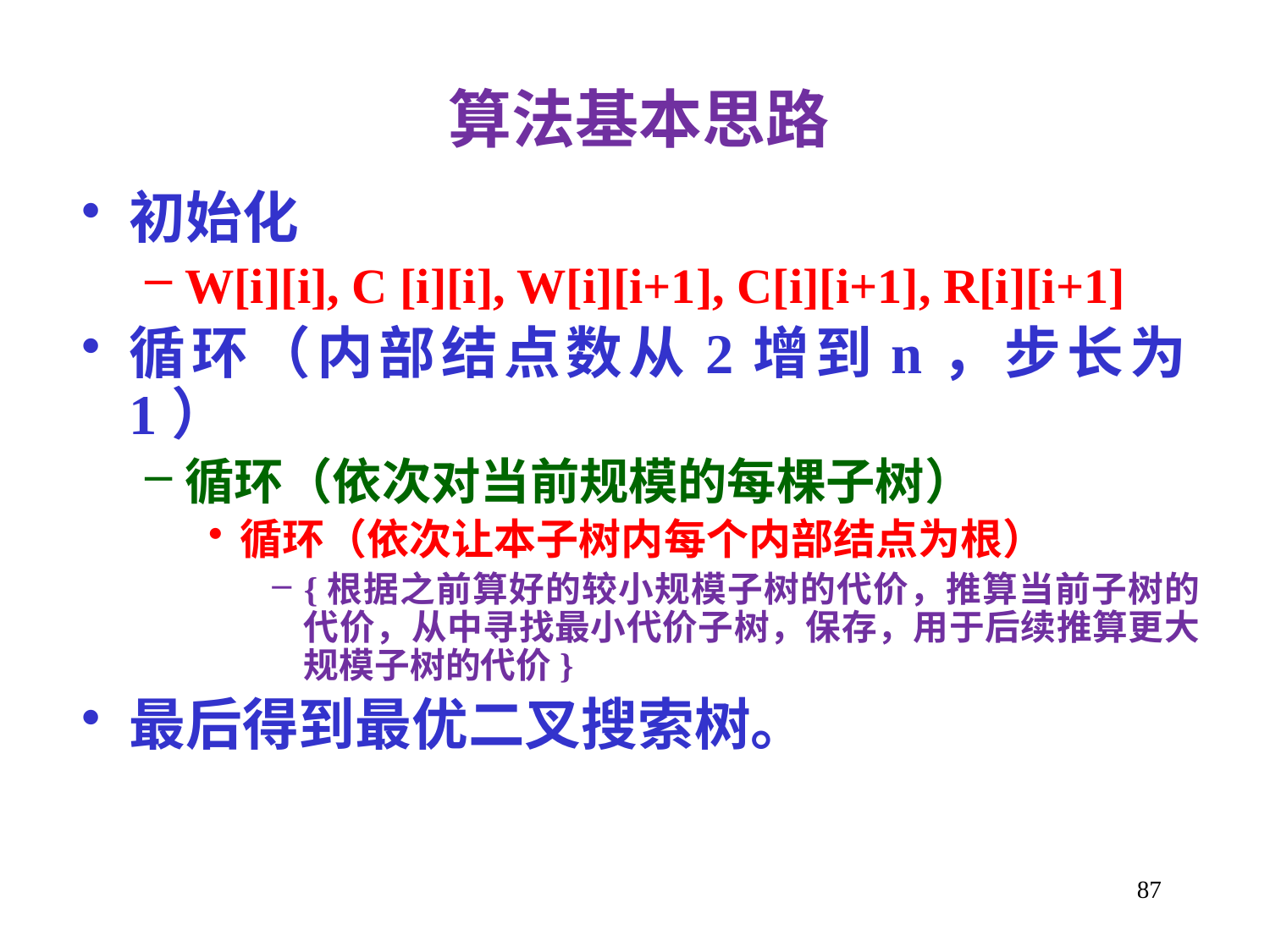

算法基本思路
初始化
W[i][i], C [i][i], W[i][i+1], C[i][i+1], R[i][i+1]
循环（内部结点数从2增到n，步长为1）
循环（依次对当前规模的每棵子树）
循环（依次让本子树内每个内部结点为根）
{根据之前算好的较小规模子树的代价，推算当前子树的代价，从中寻找最小代价子树，保存，用于后续推算更大规模子树的代价}
最后得到最优二叉搜索树。
87